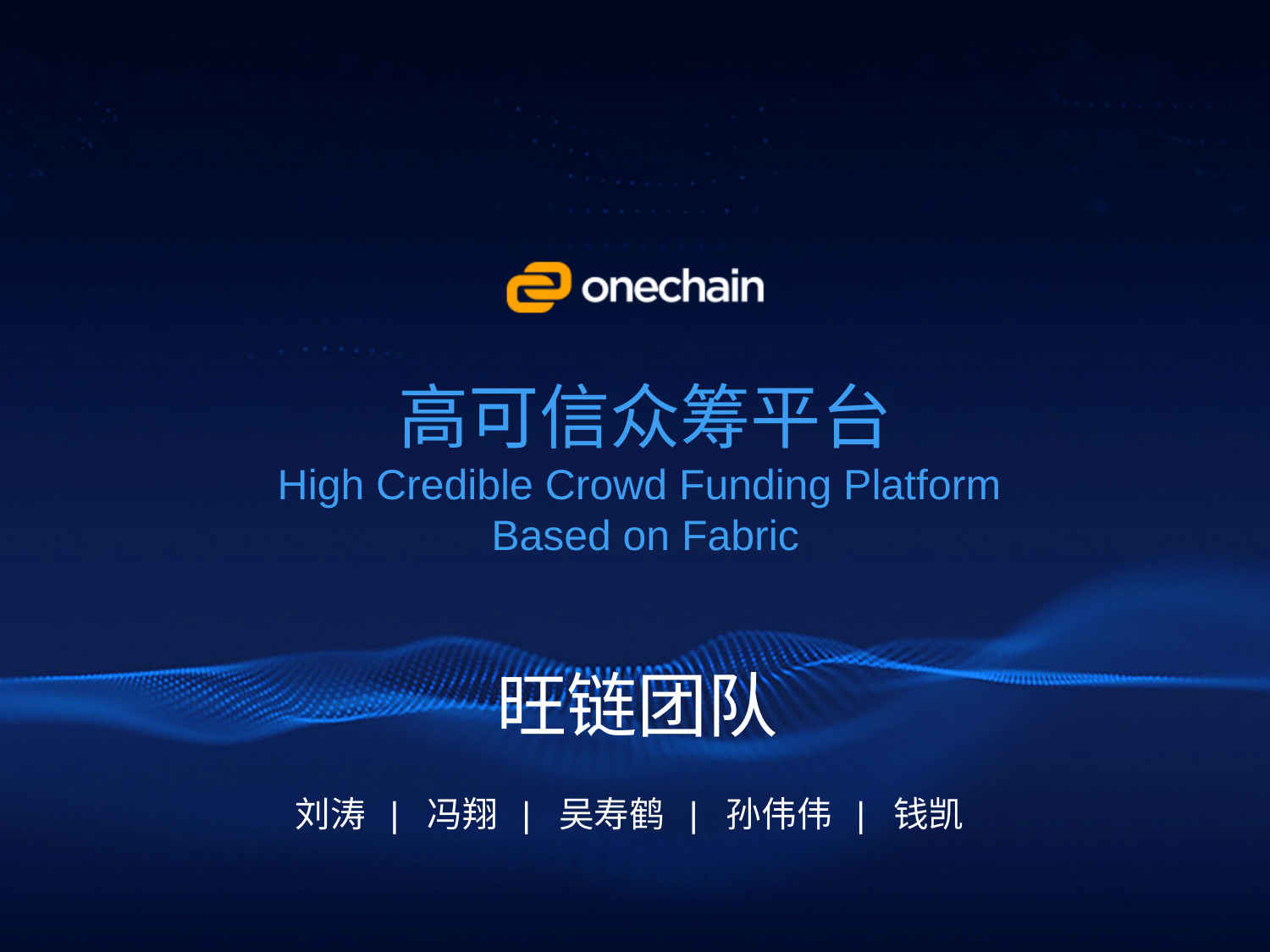

高可信众筹平台
High Credible Crowd Funding Platform
Based on Fabric
# 旺链团队
刘涛  |  冯翔  |  吴寿鹤  |  孙伟伟  |  钱凯